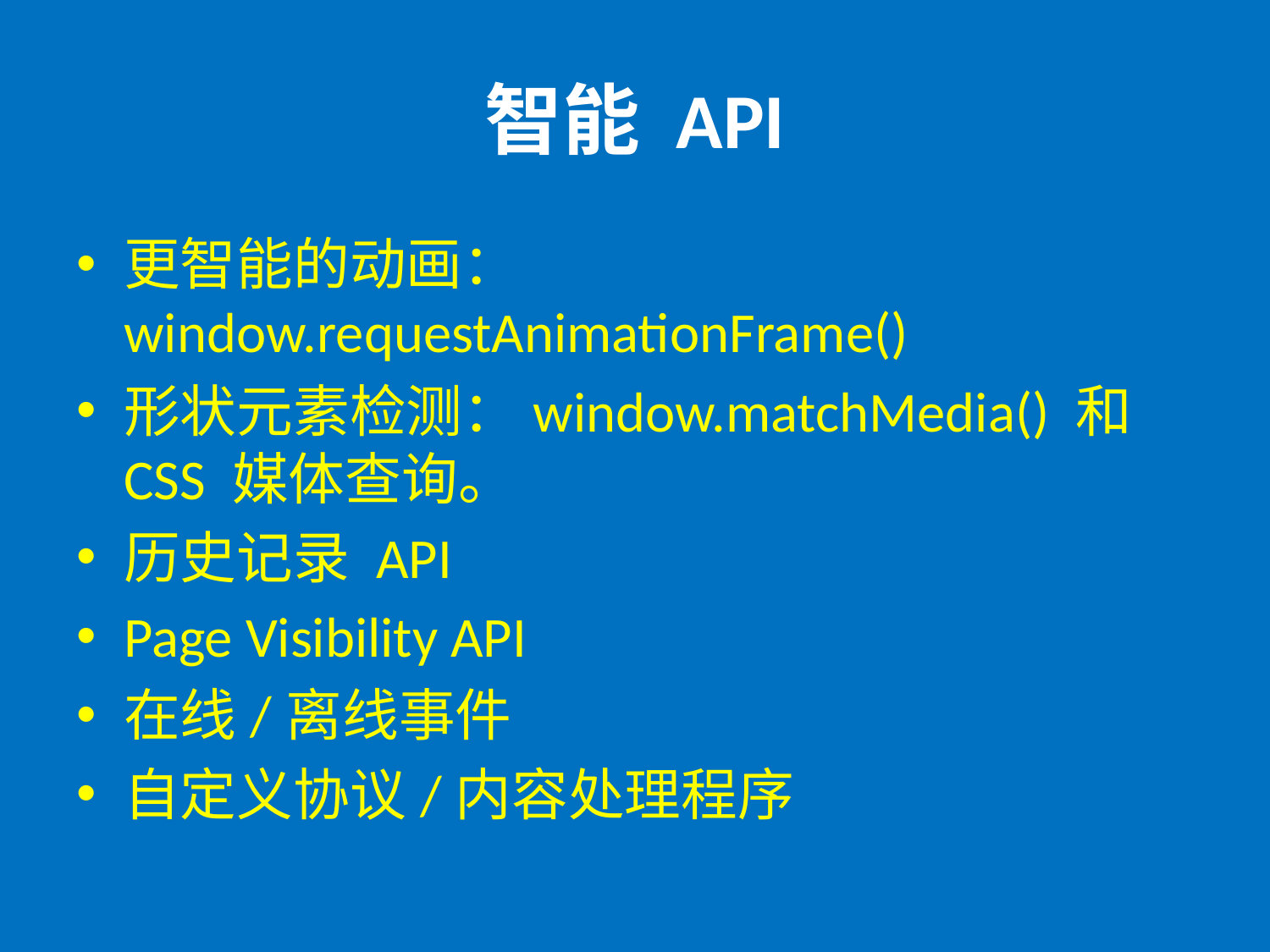

# 智能 API
更智能的动画：window.requestAnimationFrame()
形状元素检测：window.matchMedia() 和 CSS 媒体查询。
历史记录 API
Page Visibility API
在线/离线事件
自定义协议/内容处理程序